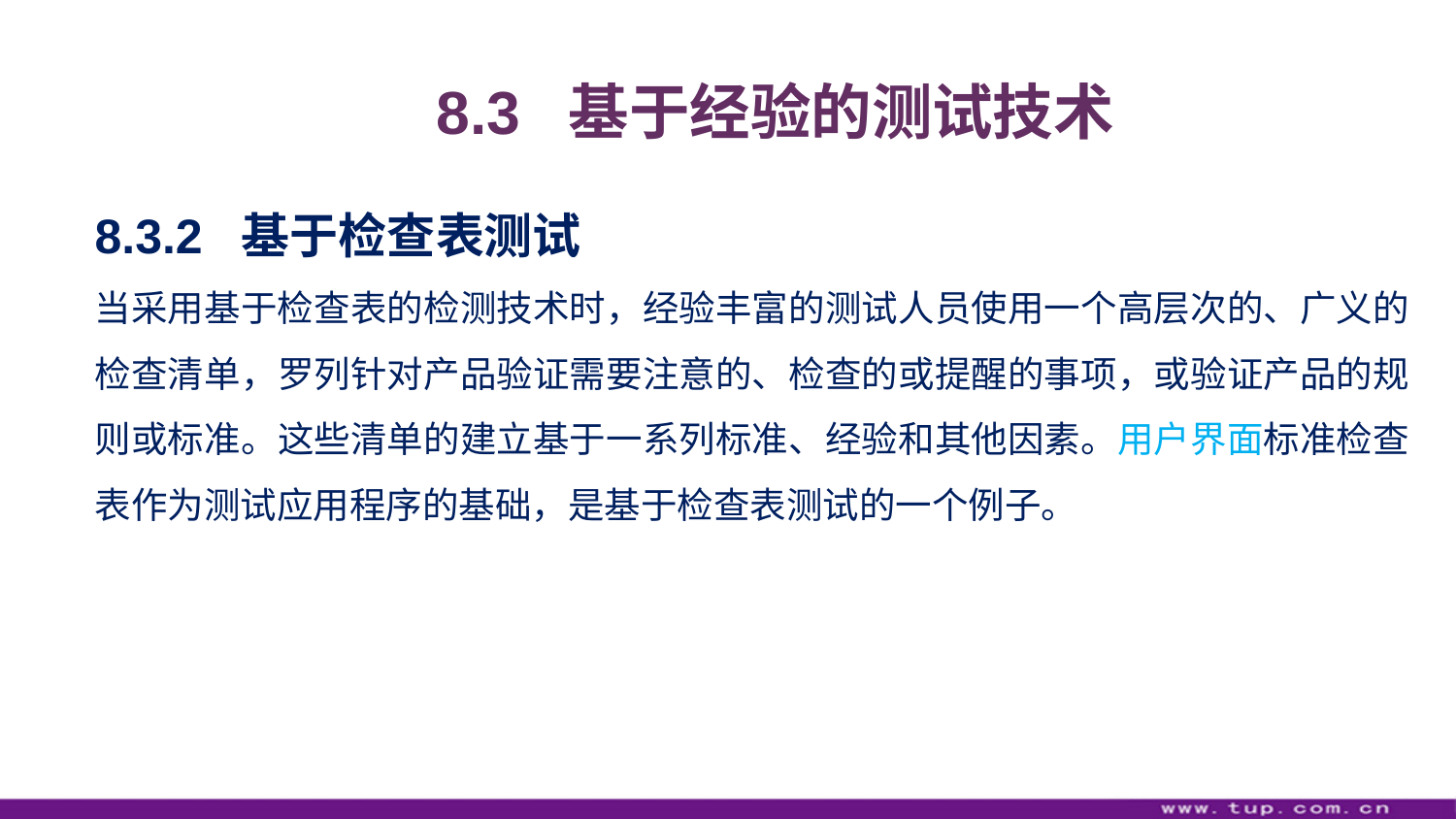

8.3  基于经验的测试技术

8.3.2  基于检查表测试
当采用基于检查表的检测技术时，经验丰富的测试人员使用一个高层次的、广义的检查清单，罗列针对产品验证需要注意的、检查的或提醒的事项，或验证产品的规则或标准。这些清单的建立基于一系列标准、经验和其他因素。用户界面标准检查表作为测试应用程序的基础，是基于检查表测试的一个例子。